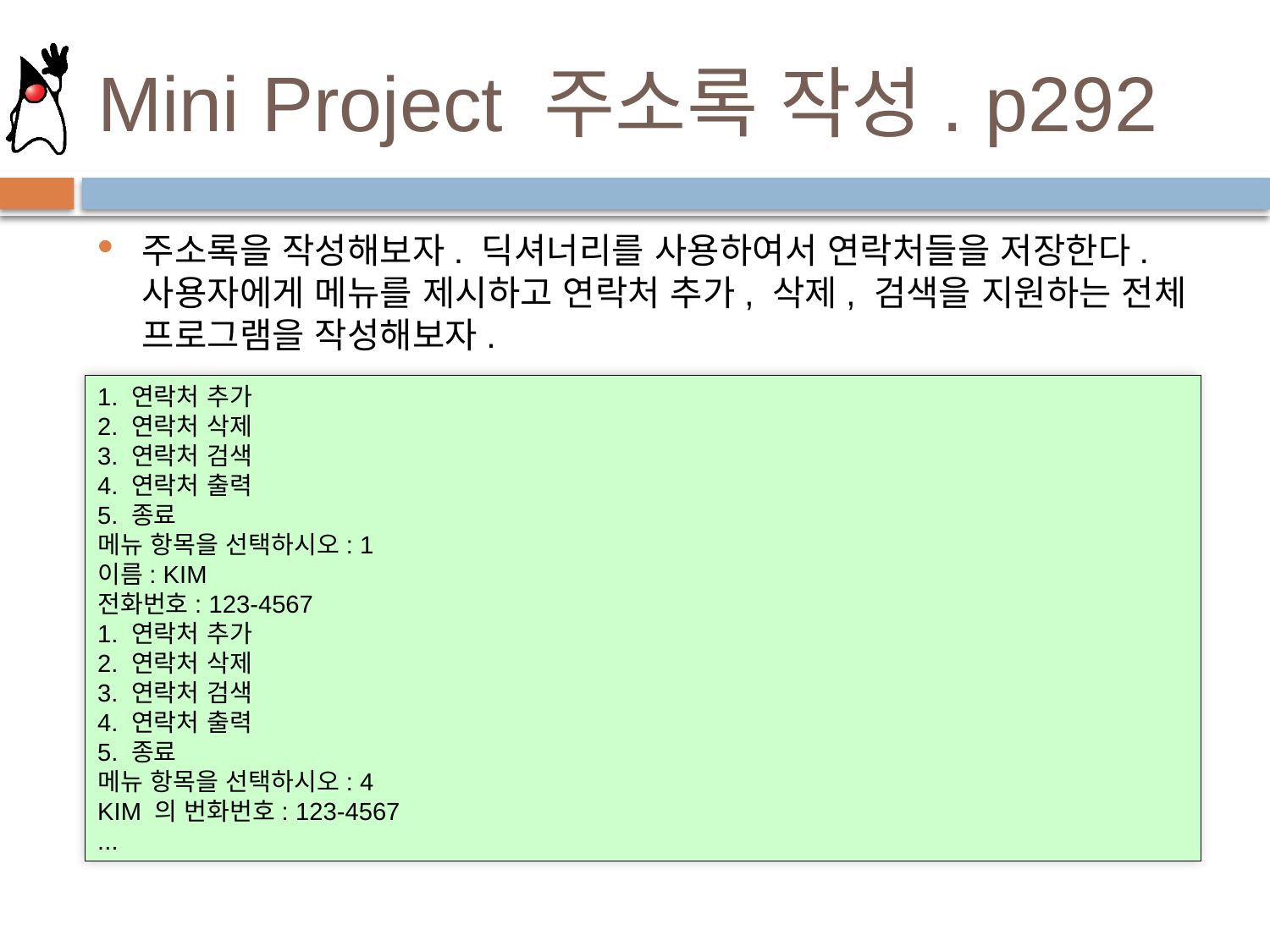

# Mini Project 주소록 작성. p292
주소록을 작성해보자. 딕셔너리를 사용하여서 연락처들을 저장한다. 사용자에게 메뉴를 제시하고 연락처 추가, 삭제, 검색을 지원하는 전체 프로그램을 작성해보자.
1. 연락처 추가
2. 연락처 삭제
3. 연락처 검색
4. 연락처 출력
5. 종료
메뉴 항목을 선택하시오: 1
이름: KIM
전화번호: 123-4567
1. 연락처 추가
2. 연락처 삭제
3. 연락처 검색
4. 연락처 출력
5. 종료
메뉴 항목을 선택하시오: 4
KIM 의 번화번호: 123-4567
...